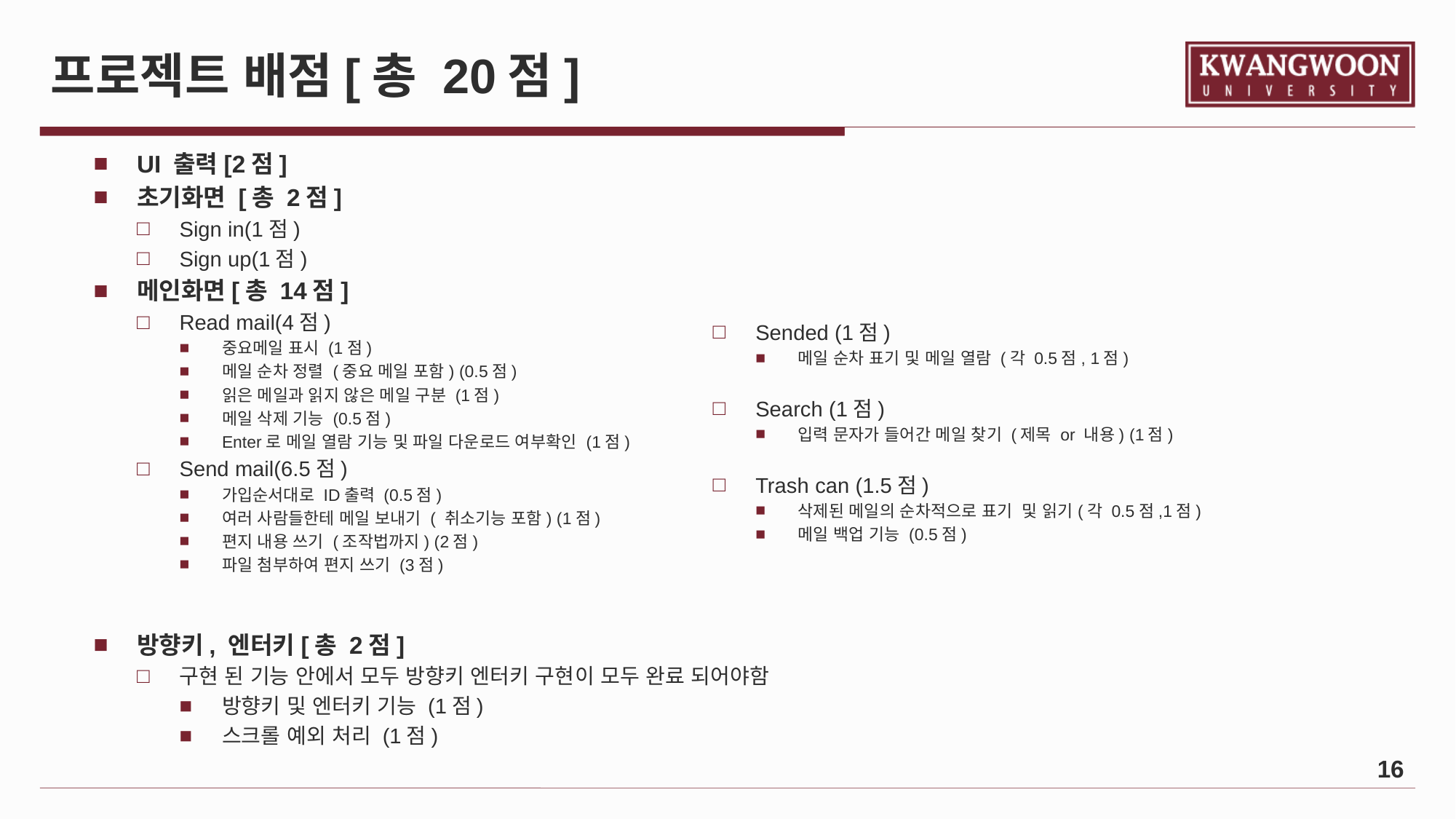

# 프로젝트 배점[총 20점]
UI 출력[2점]
초기화면 [총 2점]
Sign in(1점)
Sign up(1점)
메인화면[총 14점]
Read mail(4점)
중요메일 표시 (1점)
메일 순차 정렬 (중요 메일 포함) (0.5점)
읽은 메일과 읽지 않은 메일 구분 (1점)
메일 삭제 기능 (0.5점)
Enter로 메일 열람 기능 및 파일 다운로드 여부확인 (1점)
Send mail(6.5점)
가입순서대로 ID출력 (0.5점)
여러 사람들한테 메일 보내기 ( 취소기능 포함) (1점)
편지 내용 쓰기 (조작법까지) (2점)
파일 첨부하여 편지 쓰기 (3점)

방향키, 엔터키[총 2점]
구현 된 기능 안에서 모두 방향키 엔터키 구현이 모두 완료 되어야함
방향키 및 엔터키 기능 (1점)
스크롤 예외 처리 (1점)

Sended (1점)
메일 순차 표기 및 메일 열람 (각 0.5점, 1점)

Search (1점)
입력 문자가 들어간 메일 찾기 (제목 or 내용) (1점)

Trash can (1.5점)
삭제된 메일의 순차적으로 표기  및 읽기(각 0.5점,1점)
메일 백업 기능 (0.5점)

	16